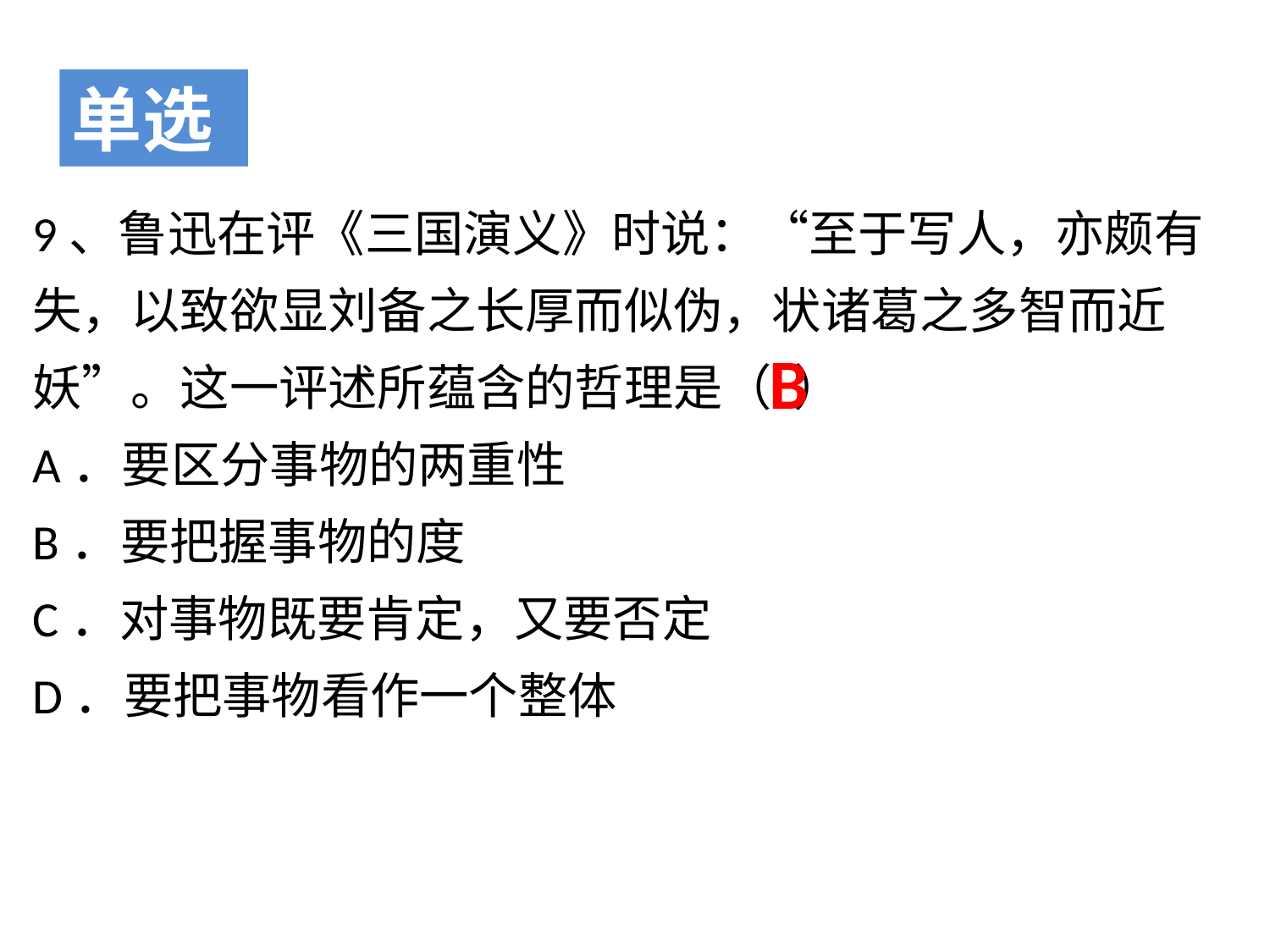

单选
9、鲁迅在评《三国演义》时说：“至于写人，亦颇有失，以致欲显刘备之长厚而似伪，状诸葛之多智而近妖”。这一评述所蕴含的哲理是（  ）
A．要区分事物的两重性
B．要把握事物的度
C．对事物既要肯定，又要否定
D．要把事物看作一个整体

B